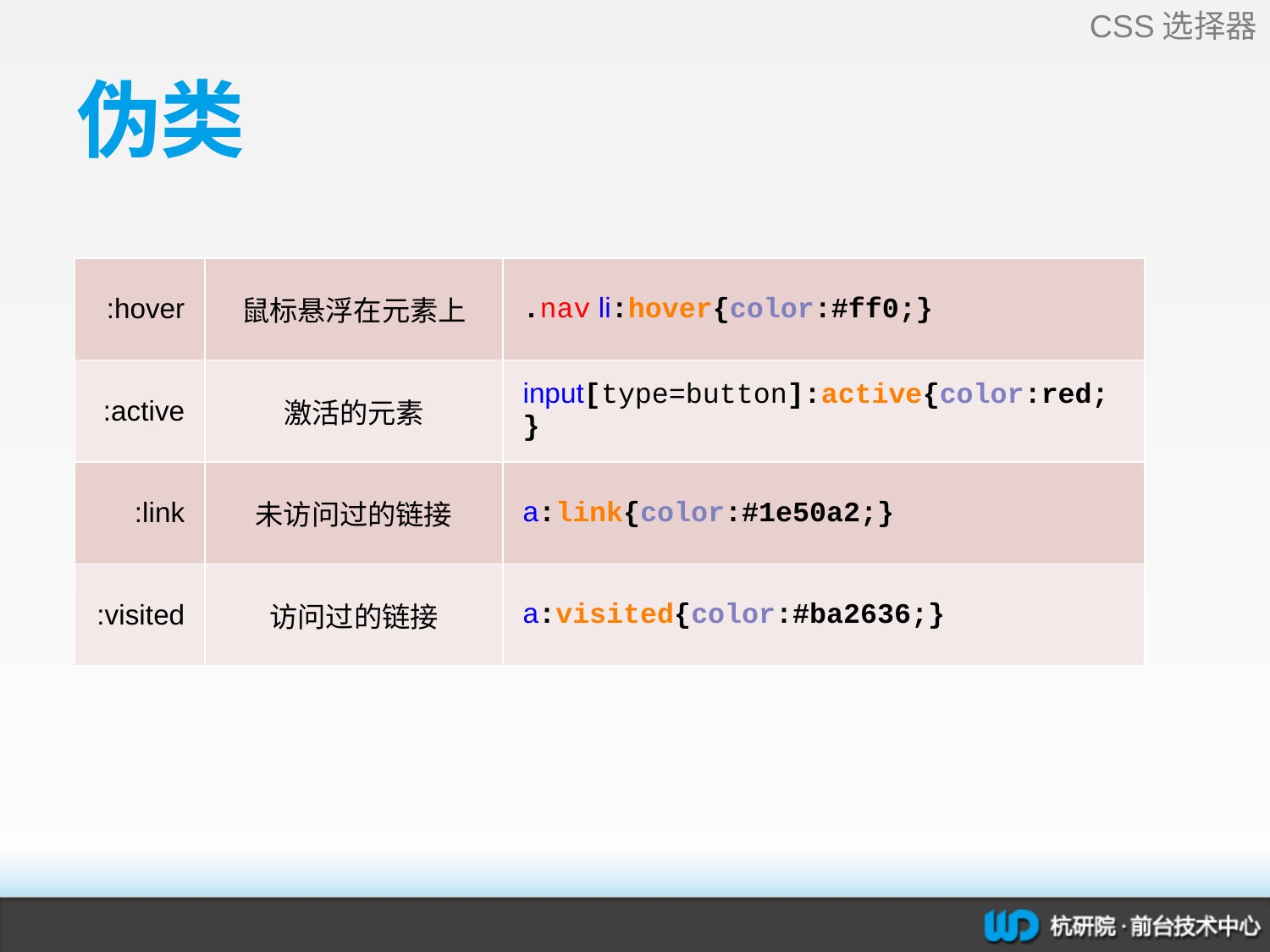

CSS选择器
# 伪类
| :hover | 鼠标悬浮在元素上 | .nav li:hover{color:#ff0;} |
| --- | --- | --- |
| :active | 激活的元素 | input[type=button]:active{color:red;} |
| :link | 未访问过的链接 | a:link{color:#1e50a2;} |
| :visited | 访问过的链接 | a:visited{color:#ba2636;} |